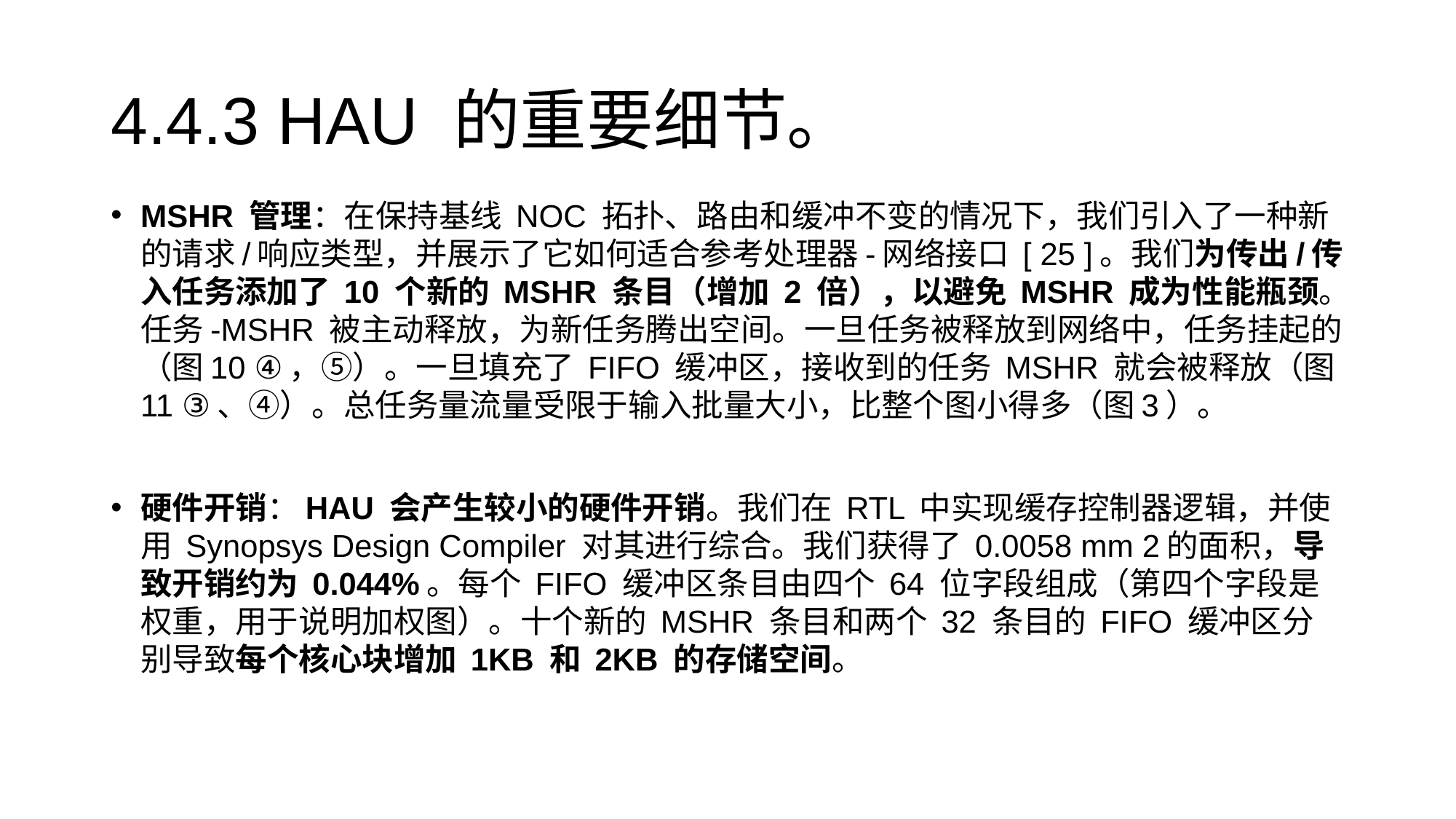

# 4.4.3 HAU 的重要细节。
MSHR 管理：在保持基线 NOC 拓扑、路由和缓冲不变的情况下，我们引入了一种新的请求/响应类型，并展示了它如何适合参考处理器-网络接口 [ 25 ]。我们为传出/传入任务添加了 10 个新的 MSHR 条目（增加 2 倍），以避免 MSHR 成为性能瓶颈。任务-MSHR 被主动释放，为新任务腾出空间。一旦任务被释放到网络中，任务挂起的（图10 ④，⑤）。一旦填充了 FIFO 缓冲区，接收到的任务 MSHR 就会被释放（图11 ③、④）。总任务量流量受限于输入批量大小，比整个图小得多（图3）。

硬件开销：HAU 会产生较小的硬件开销。我们在 RTL 中实现缓存控制器逻辑，并使用 Synopsys Design Compiler 对其进行综合。我们获得了 0.0058 mm 2的面积，导致开销约为 0.044%。每个 FIFO 缓冲区条目由四个 64 位字段组成（第四个字段是权重，用于说明加权图）。十个新的 MSHR 条目和两个 32 条目的 FIFO 缓冲区分别导致每个核心块增加 1KB 和 2KB 的存储空间。